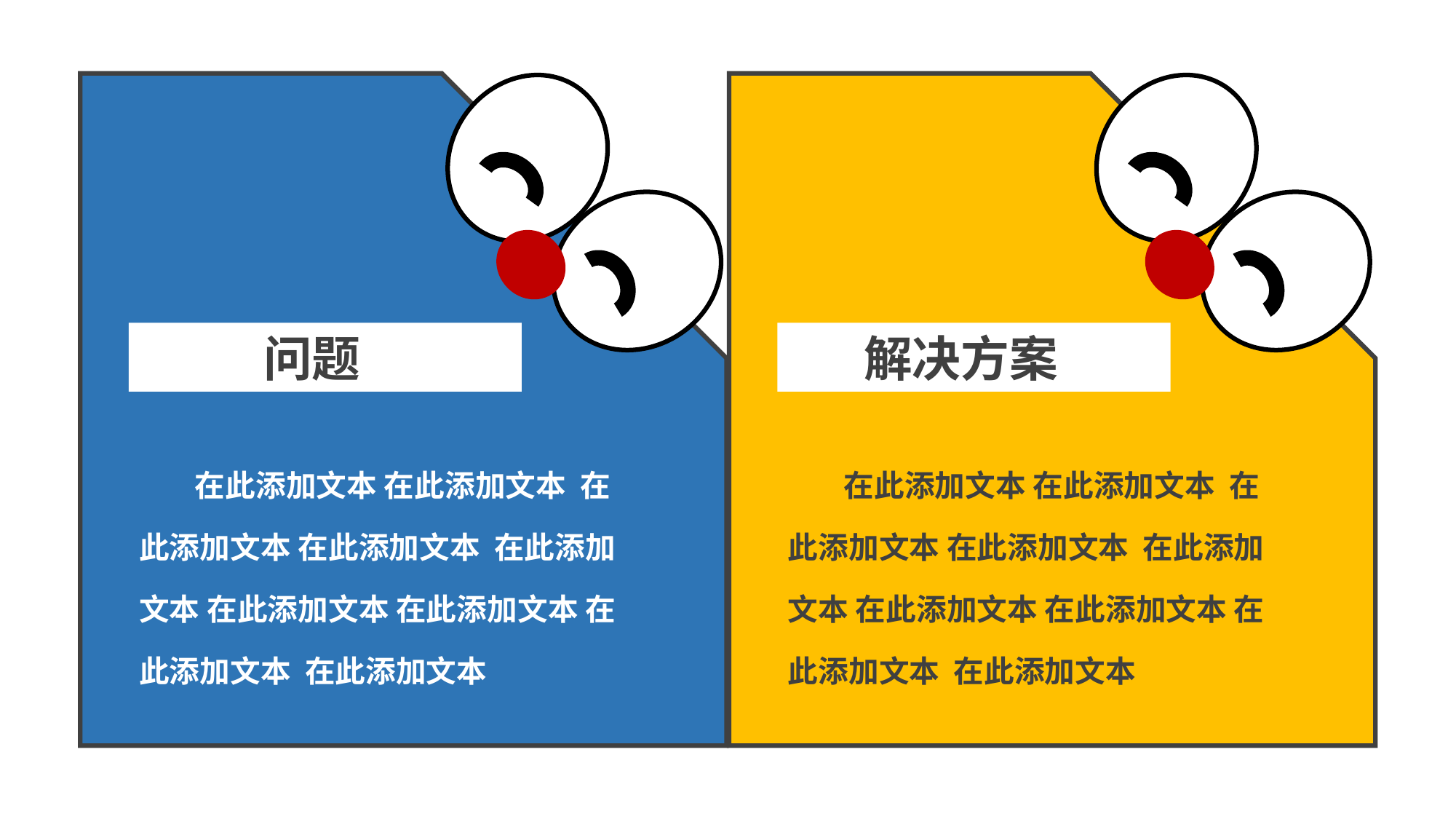

问题
解决方案
       在此添加文本 在此添加文本  在此添加文本 在此添加文本  在此添加文本 在此添加文本 在此添加文本 在此添加文本  在此添加文本
       在此添加文本 在此添加文本  在此添加文本 在此添加文本  在此添加文本 在此添加文本 在此添加文本 在此添加文本  在此添加文本